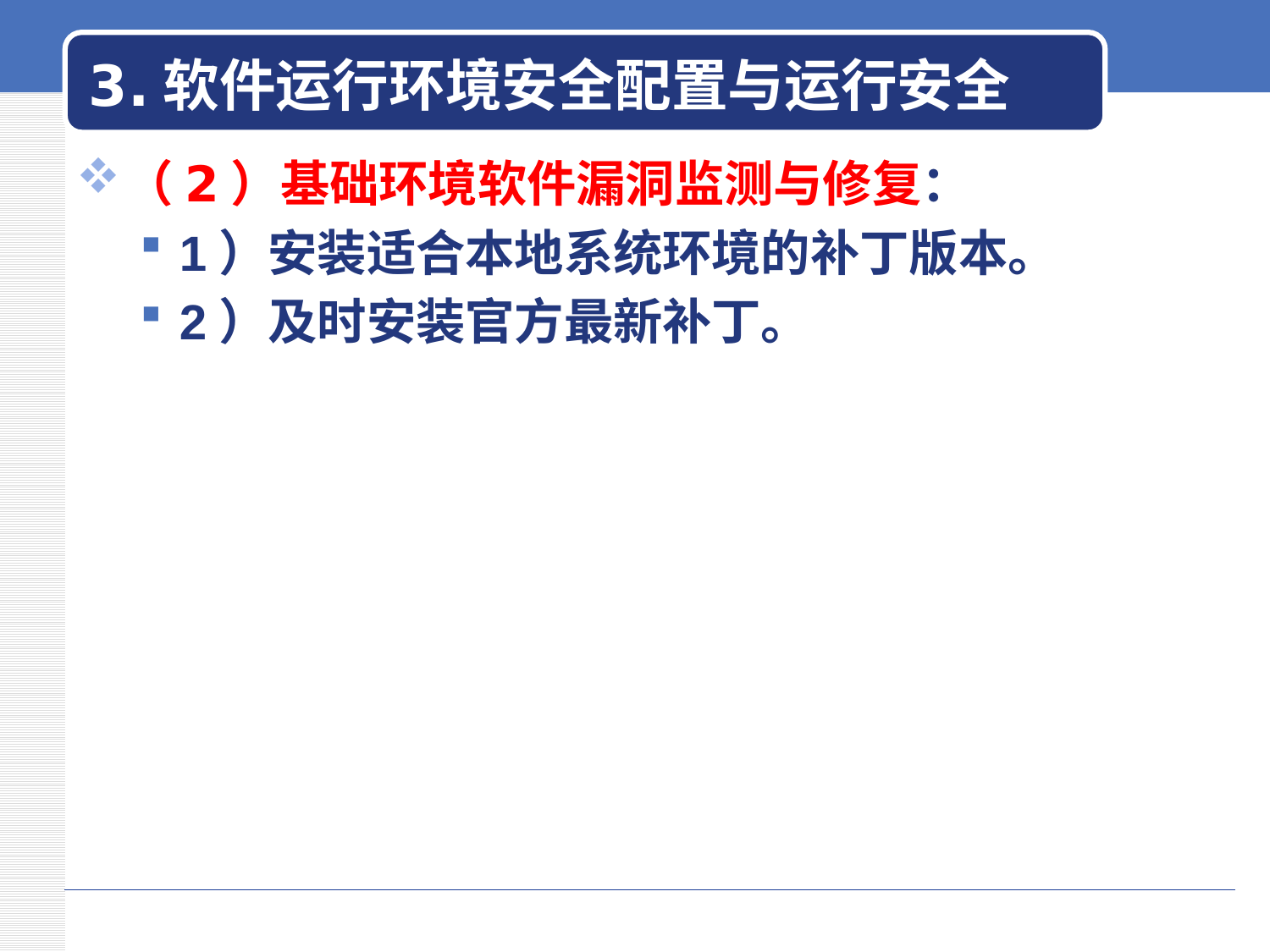

# 3.软件运行环境安全配置与运行安全
（2）基础环境软件漏洞监测与修复：
1）安装适合本地系统环境的补丁版本。
2）及时安装官方最新补丁。